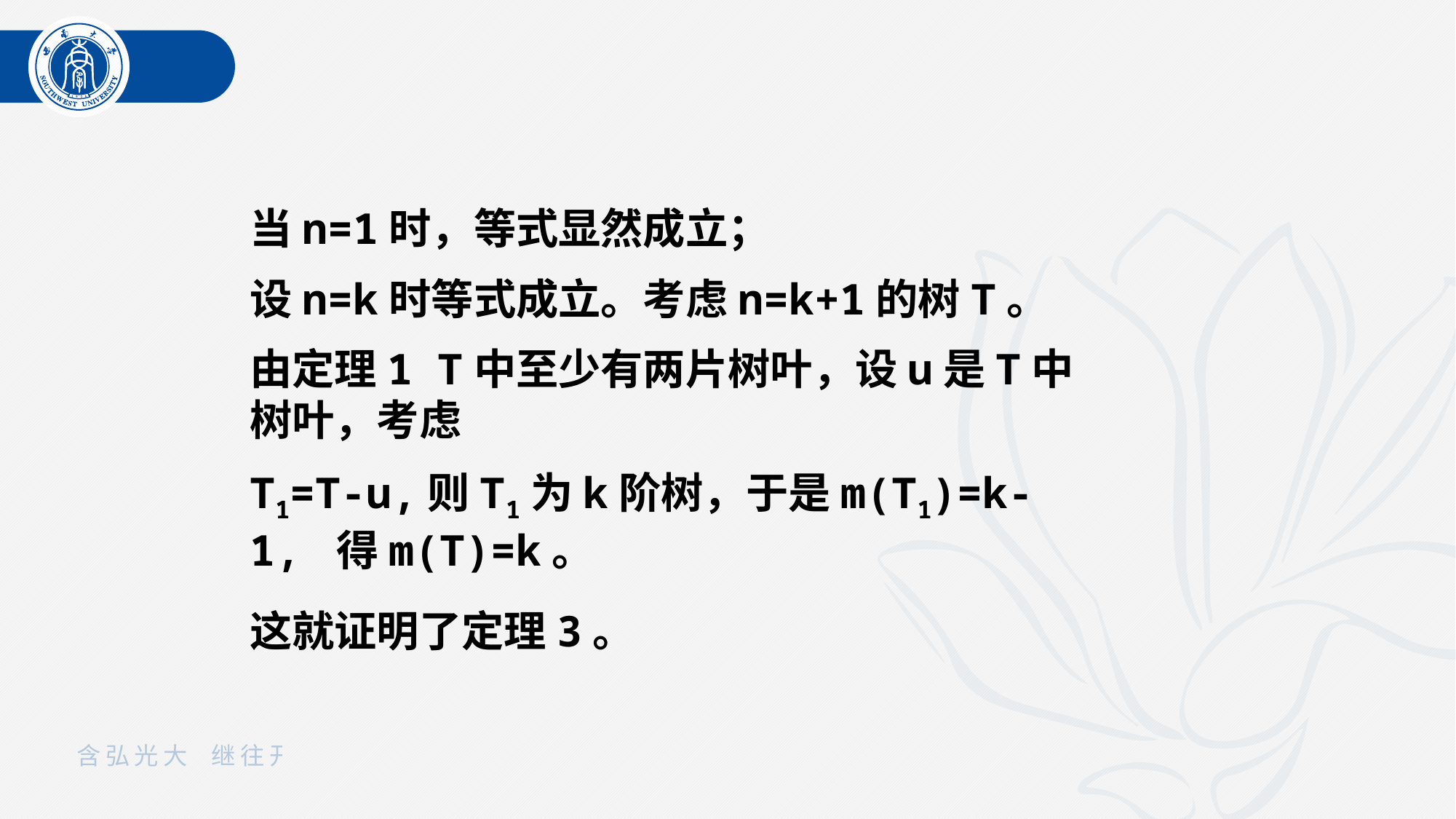

当n=1时，等式显然成立；
设n=k时等式成立。考虑n=k+1的树T。
由定理1 T中至少有两片树叶，设u是T中树叶，考虑
T1=T-u,则T1为k阶树，于是m(T1)=k-1, 得m(T)=k。
这就证明了定理3。